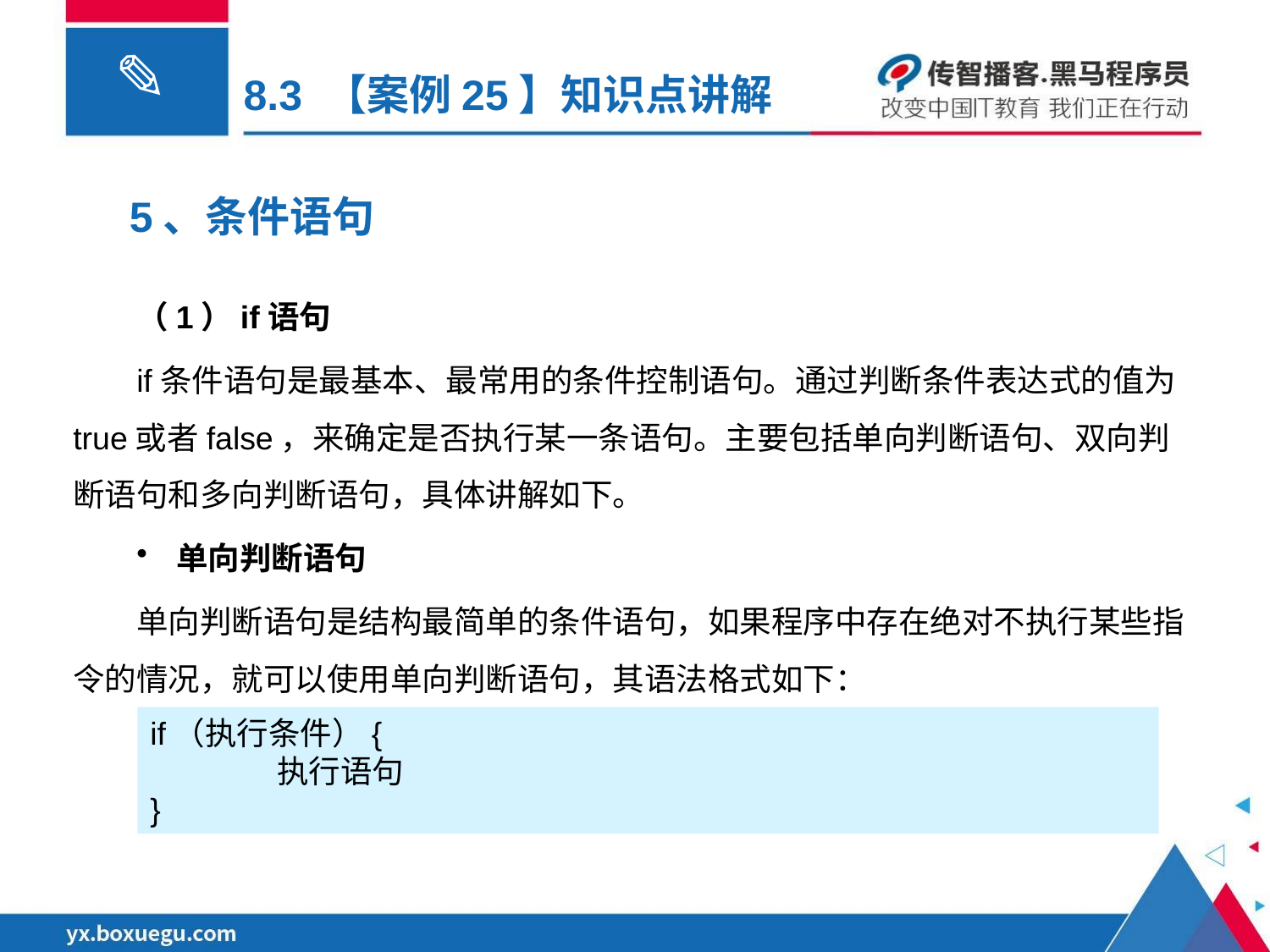

# 8.3 【案例25】知识点讲解
5、条件语句
（1）if语句
if条件语句是最基本、最常用的条件控制语句。通过判断条件表达式的值为true或者false，来确定是否执行某一条语句。主要包括单向判断语句、双向判断语句和多向判断语句，具体讲解如下。
单向判断语句
单向判断语句是结构最简单的条件语句，如果程序中存在绝对不执行某些指令的情况，就可以使用单向判断语句，其语法格式如下：
if（执行条件）{
	执行语句
}